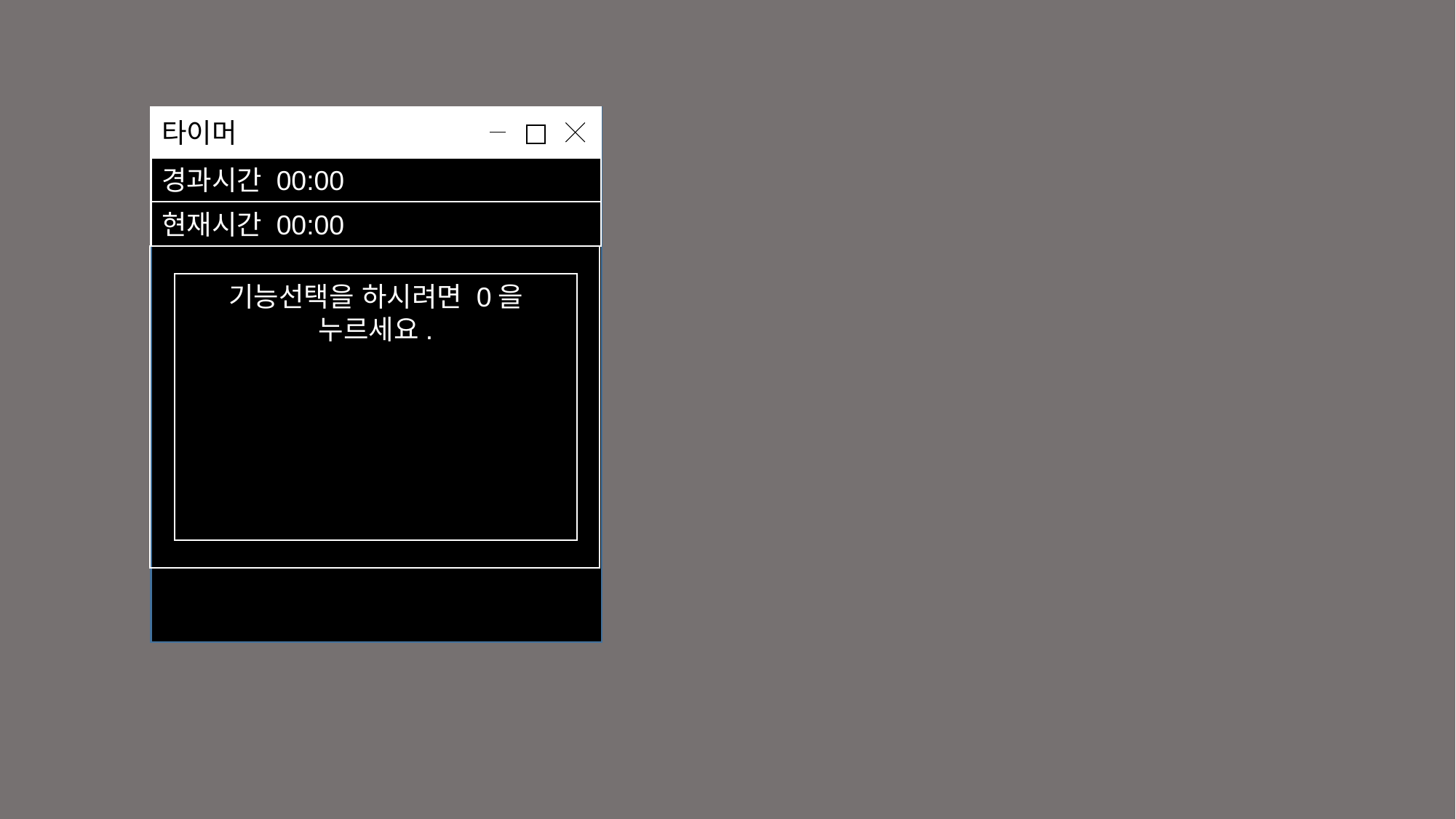

타이머

경과시간 00:00
현재시간 00:00

기능선택을 하시려면 0을 누르세요.